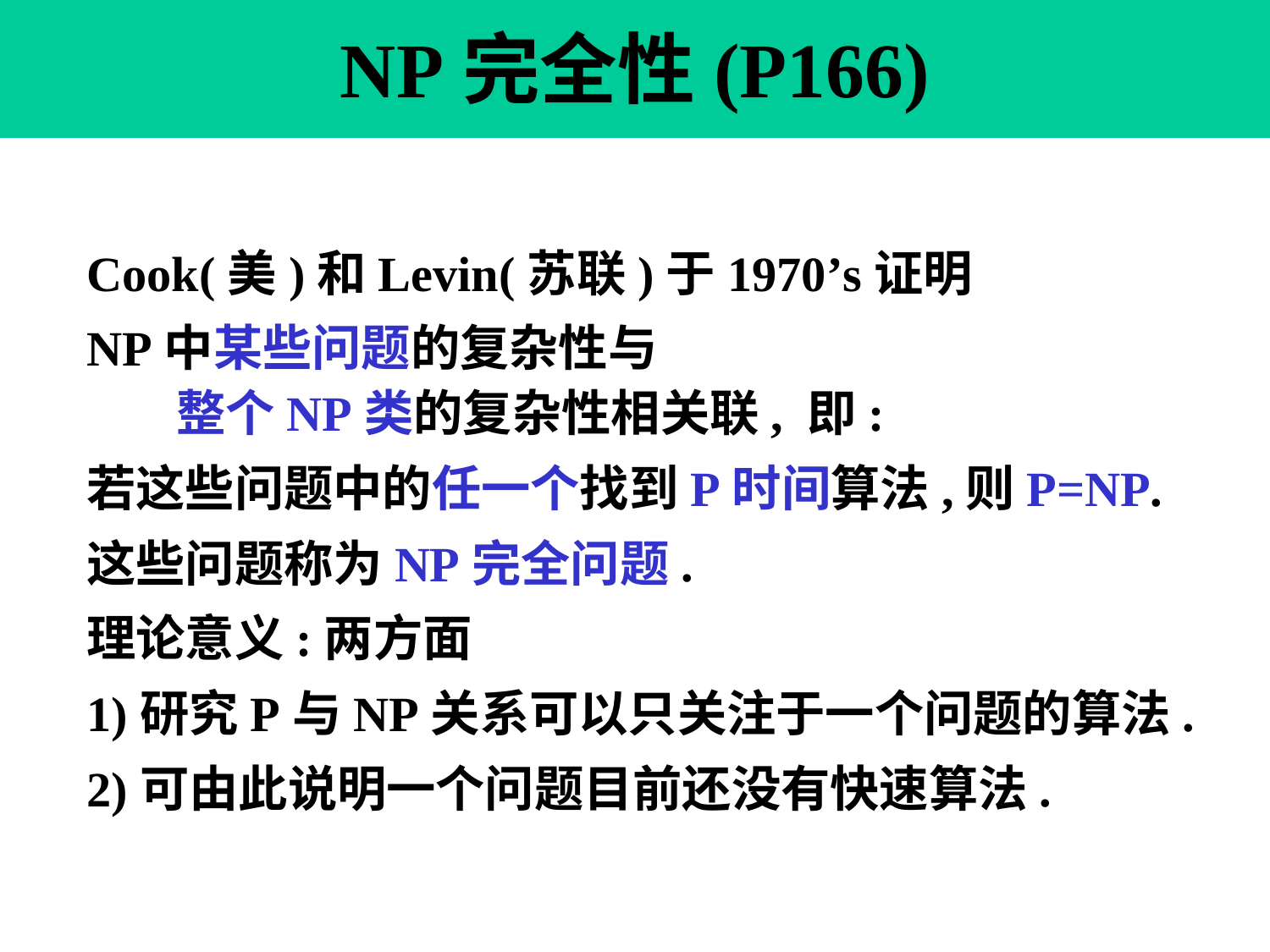

# NP完全性(P166)
Cook(美)和Levin(苏联)于1970’s证明
NP中某些问题的复杂性与
        整个NP类的复杂性相关联, 即:
若这些问题中的任一个找到P时间算法,则P=NP.
这些问题称为NP完全问题.
理论意义:两方面
1)研究P与NP关系可以只关注于一个问题的算法.
2)可由此说明一个问题目前还没有快速算法.